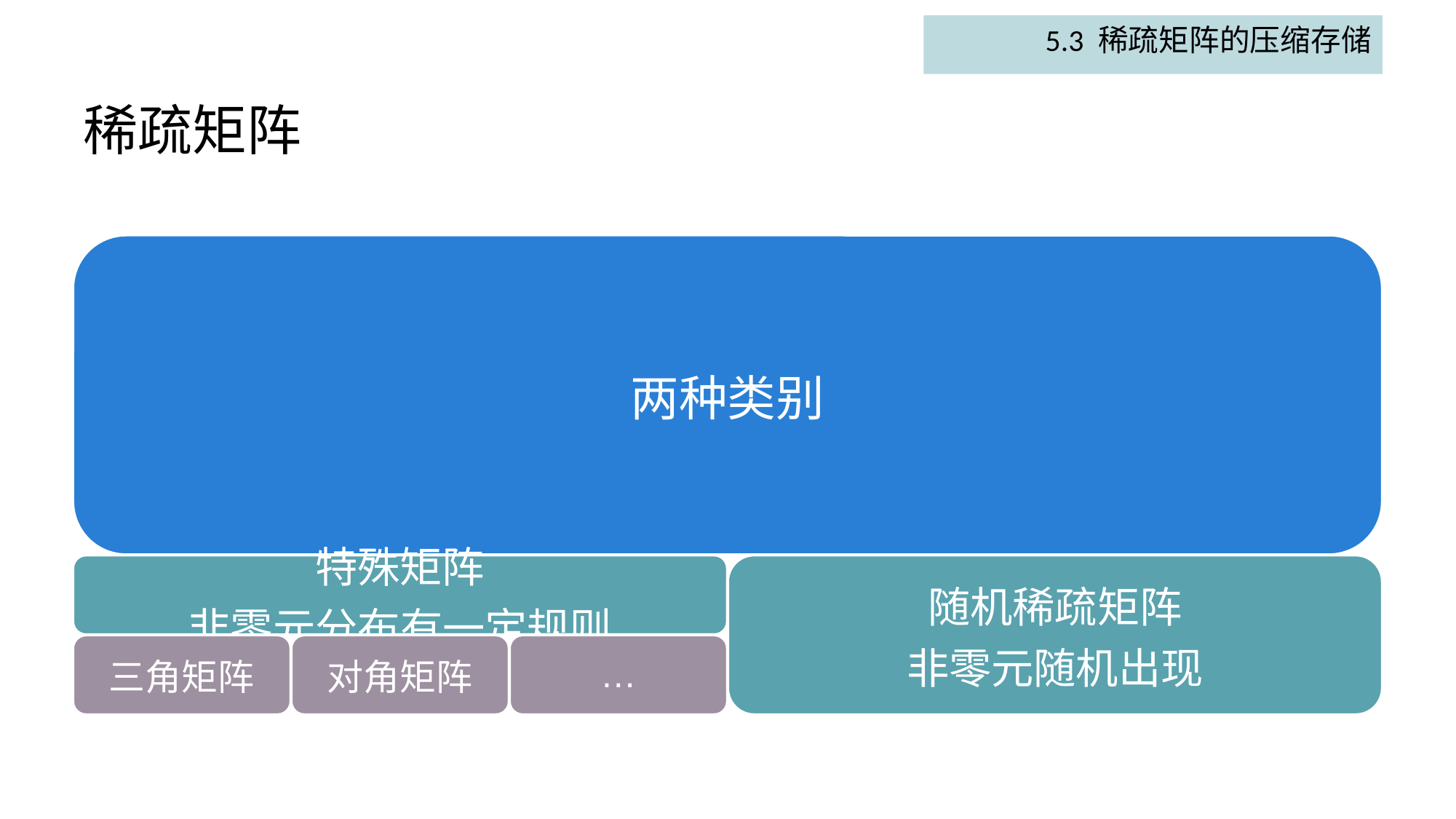

5.3 稀疏矩阵的压缩存储
# 稀疏矩阵
两种类别
特殊矩阵
非零元分布有一定规则
三角矩阵
对角矩阵
…
随机稀疏矩阵
非零元随机出现